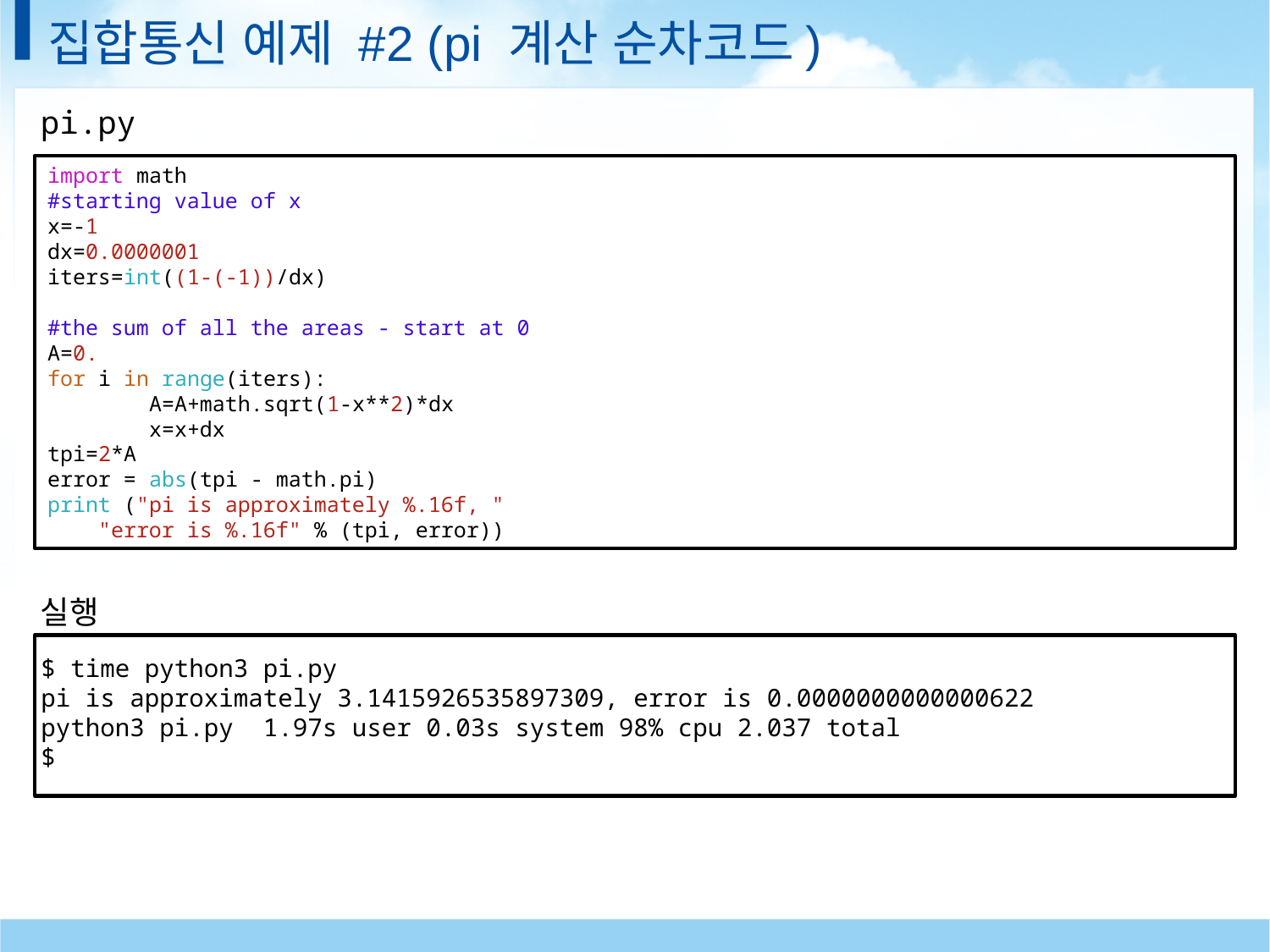

# 집합통신 예제 #2 (pi 계산 순차코드)
pi.py
import math
#starting value of x
x=-1
dx=0.0000001
iters=int((1-(-1))/dx)

#the sum of all the areas - start at 0
A=0.
for i in range(iters):
        A=A+math.sqrt(1-x**2)*dx
        x=x+dx
tpi=2*A
error = abs(tpi - math.pi)
print ("pi is approximately %.16f, "
    "error is %.16f" % (tpi, error))
실행

$ time python3 pi.py
pi is approximately 3.1415926535897309, error is 0.0000000000000622
python3 pi.py  1.97s user 0.03s system 98% cpu 2.037 total
$